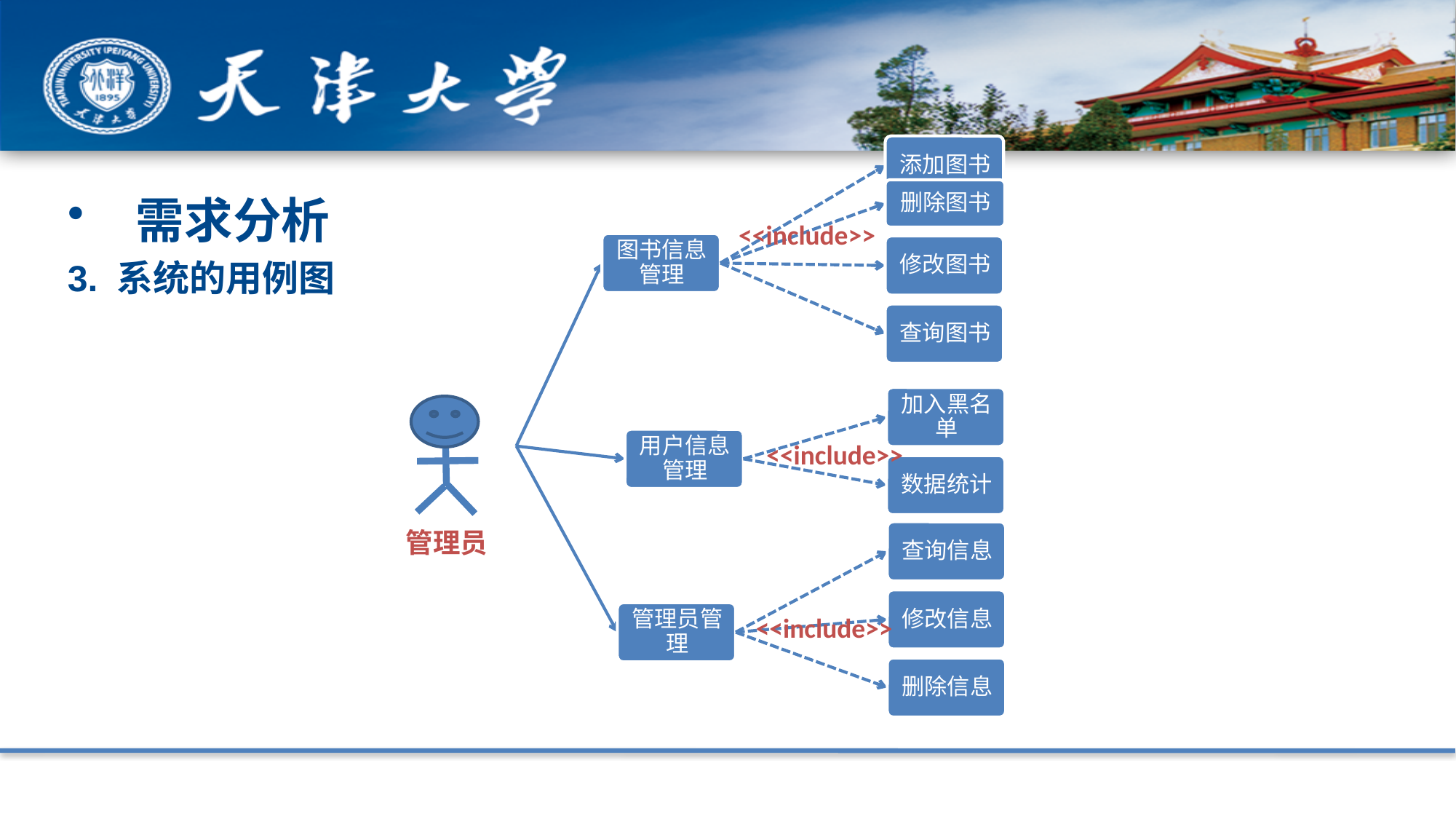

图书信息管理

添加图书

删除图书

修改图书

查询图书

用户信息管理

加入黑名单

数据统计

管理员管理

查询信息

修改信息

删除信息
需求分析
3. 系统的用例图
<<include>>

<<include>>
管理员
<<include>>